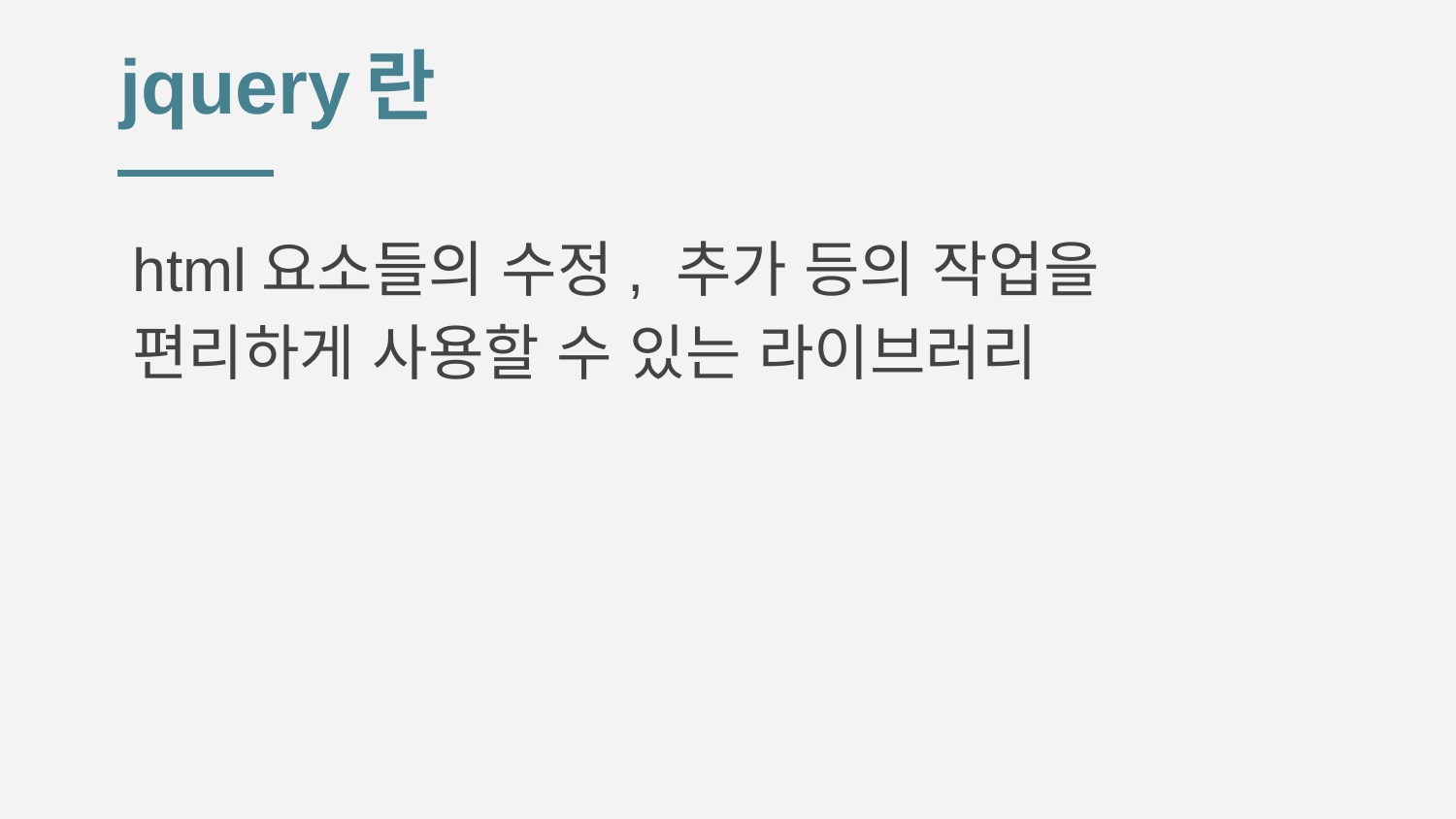

# jquery란
html요소들의 수정, 추가 등의 작업을 편리하게 사용할 수 있는 라이브러리